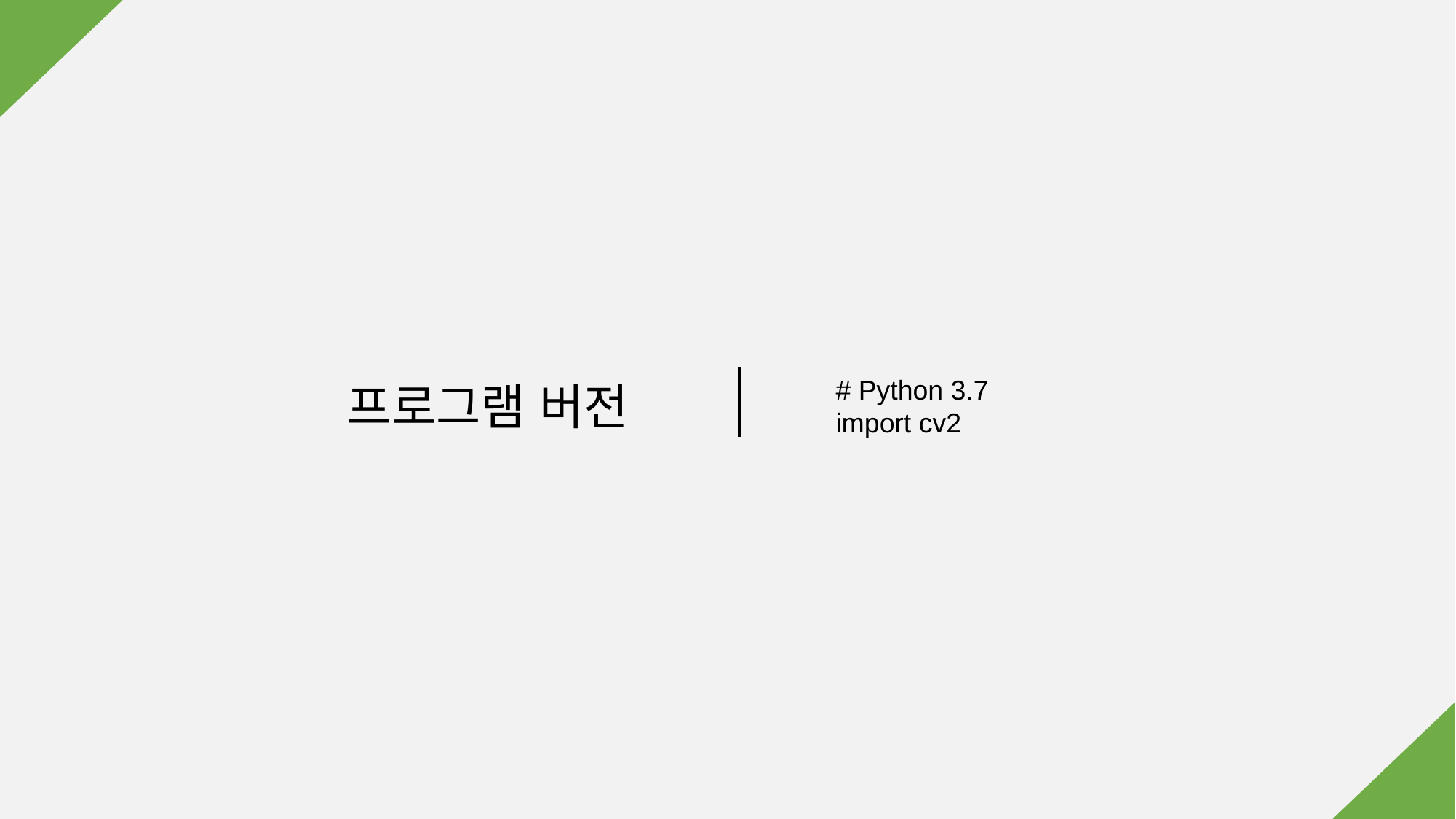

# Python 3.7
import cv2
프로그램 버전